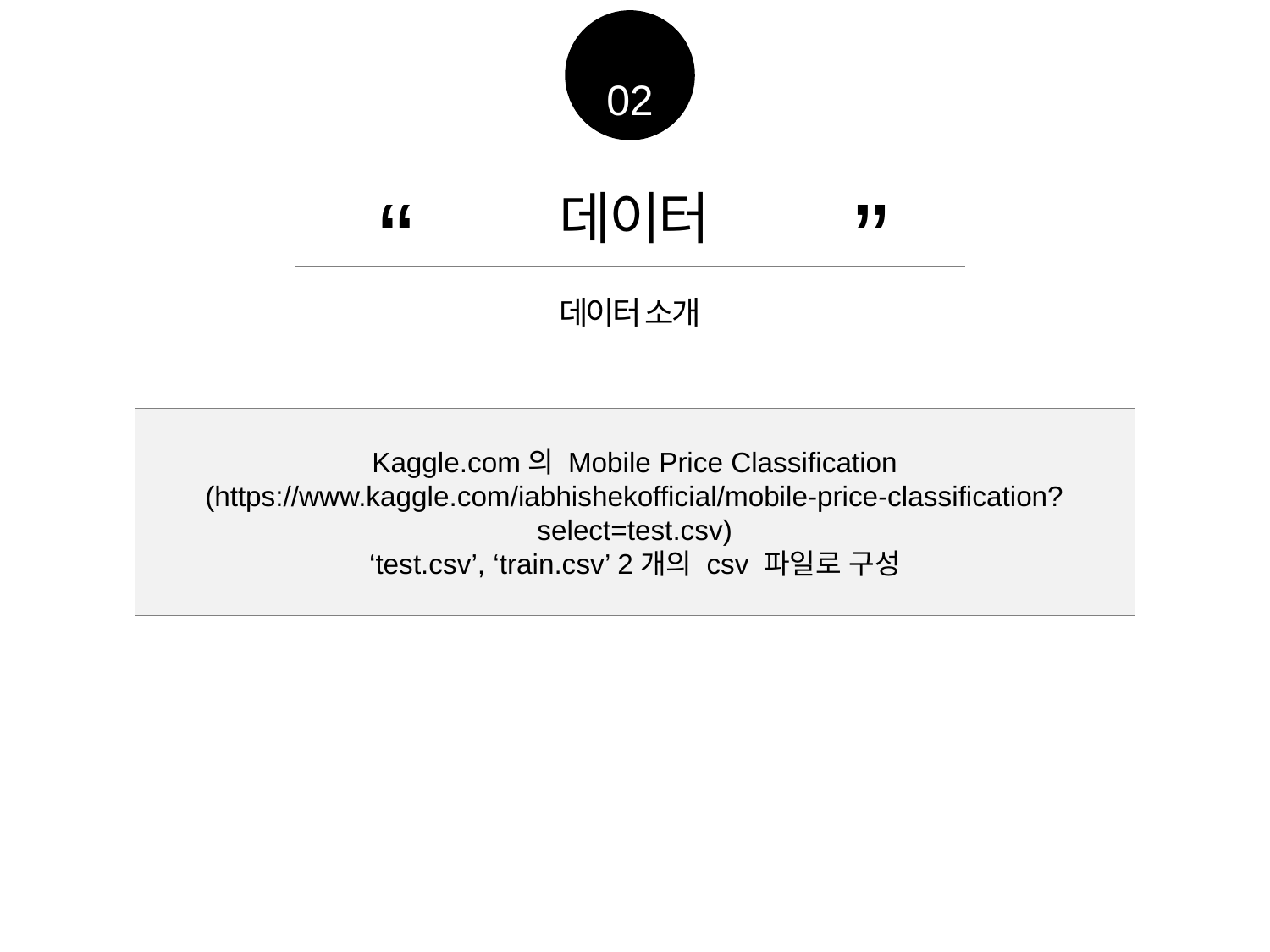

02
“               ”
데이터
데이터 소개
Kaggle.com의 Mobile Price Classification
(https://www.kaggle.com/iabhishekofficial/mobile-price-classification?select=test.csv)
‘test.csv’, ‘train.csv’ 2개의 csv 파일로 구성